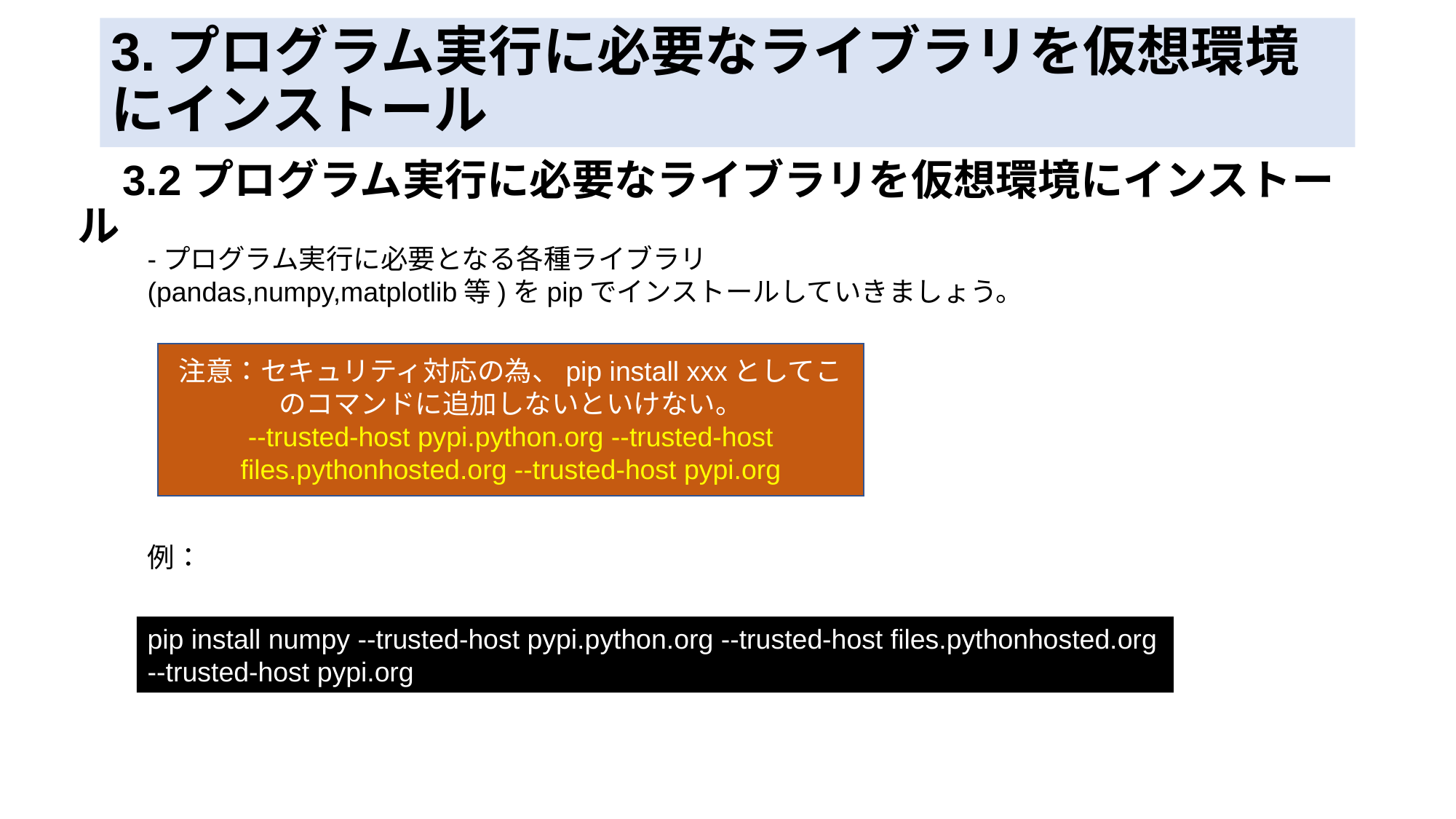

# 3.プログラム実行に必要なライブラリを仮想環境にインストール
　3.2プログラム実行に必要なライブラリを仮想環境にインストール
-プログラム実行に必要となる各種ライブラリ
(pandas,numpy,matplotlib等)をpipでインストールしていきましょう。
注意：セキュリティ対応の為、pip install xxxとしてこのコマンドに追加しないといけない。
--trusted-host pypi.python.org --trusted-host files.pythonhosted.org --trusted-host pypi.org
例：
pip install numpy --trusted-host pypi.python.org --trusted-host files.pythonhosted.org --trusted-host pypi.org